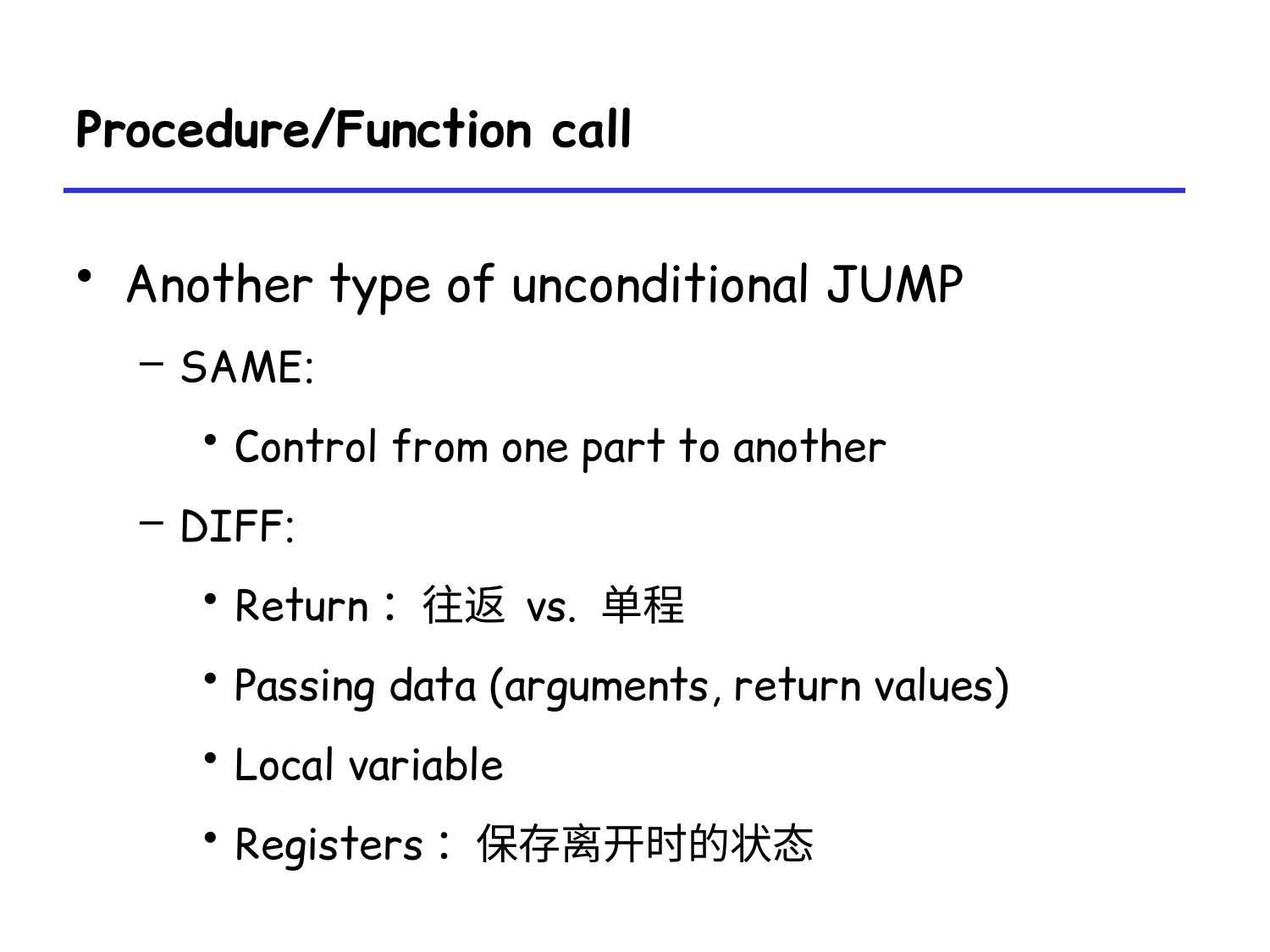

# Procedure/Function call
Another type of unconditional JUMP
SAME:
Control from one part to another
DIFF:
Return：往返 vs. 单程
Passing data (arguments, return values)
Local variable
Registers：保存离开时的状态
5